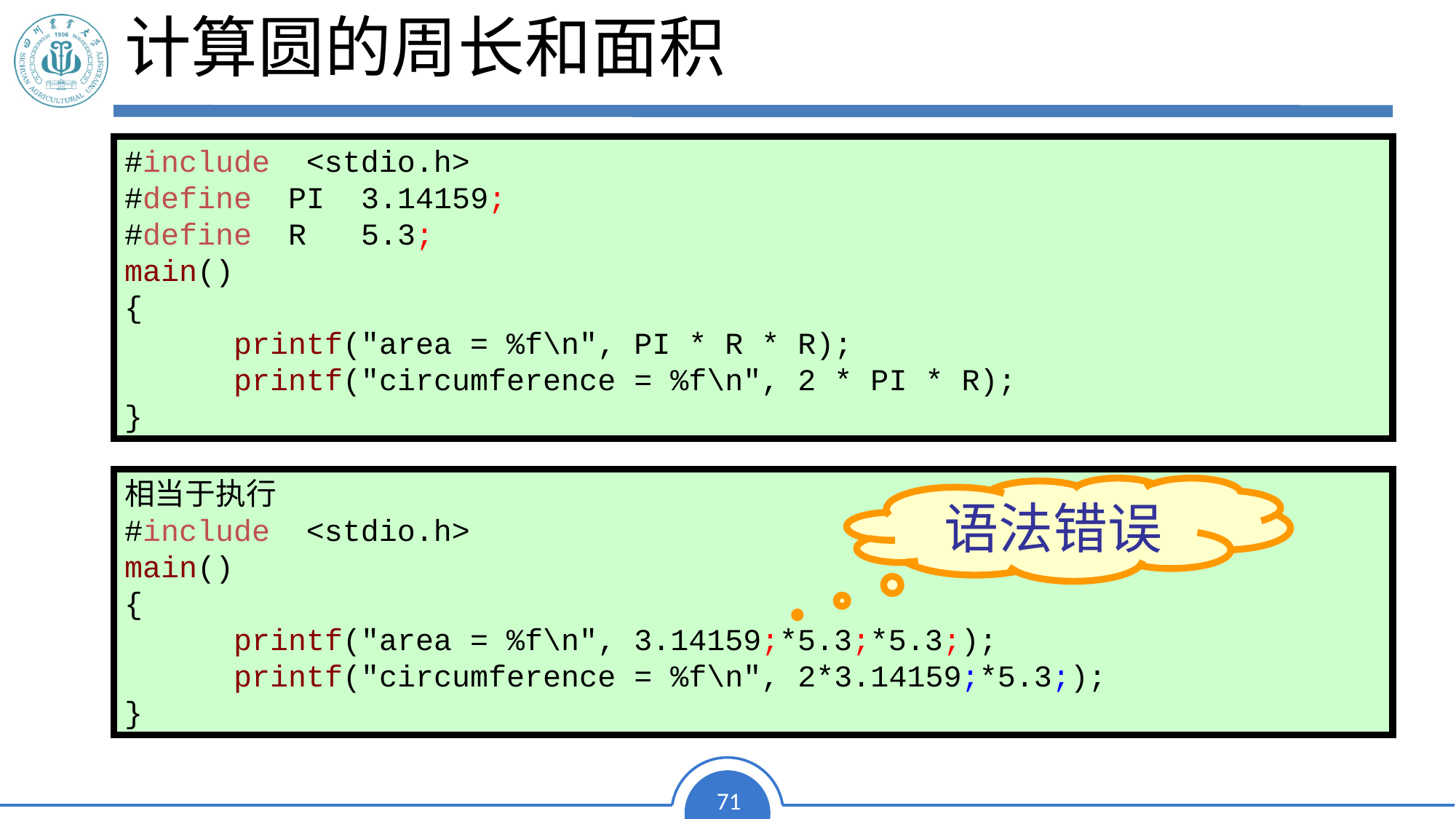

# 计算圆的周长和面积
#include  <stdio.h>
#define  PI  3.14159;
#define  R   5.3;
main()
{
	printf("area = %f\n", PI * R * R);
	printf("circumference = %f\n", 2 * PI * R);
}
相当于执行
#include  <stdio.h>
main()
{
	printf("area = %f\n", 3.14159;*5.3;*5.3;);
	printf("circumference = %f\n", 2*3.14159;*5.3;);
}
语法错误